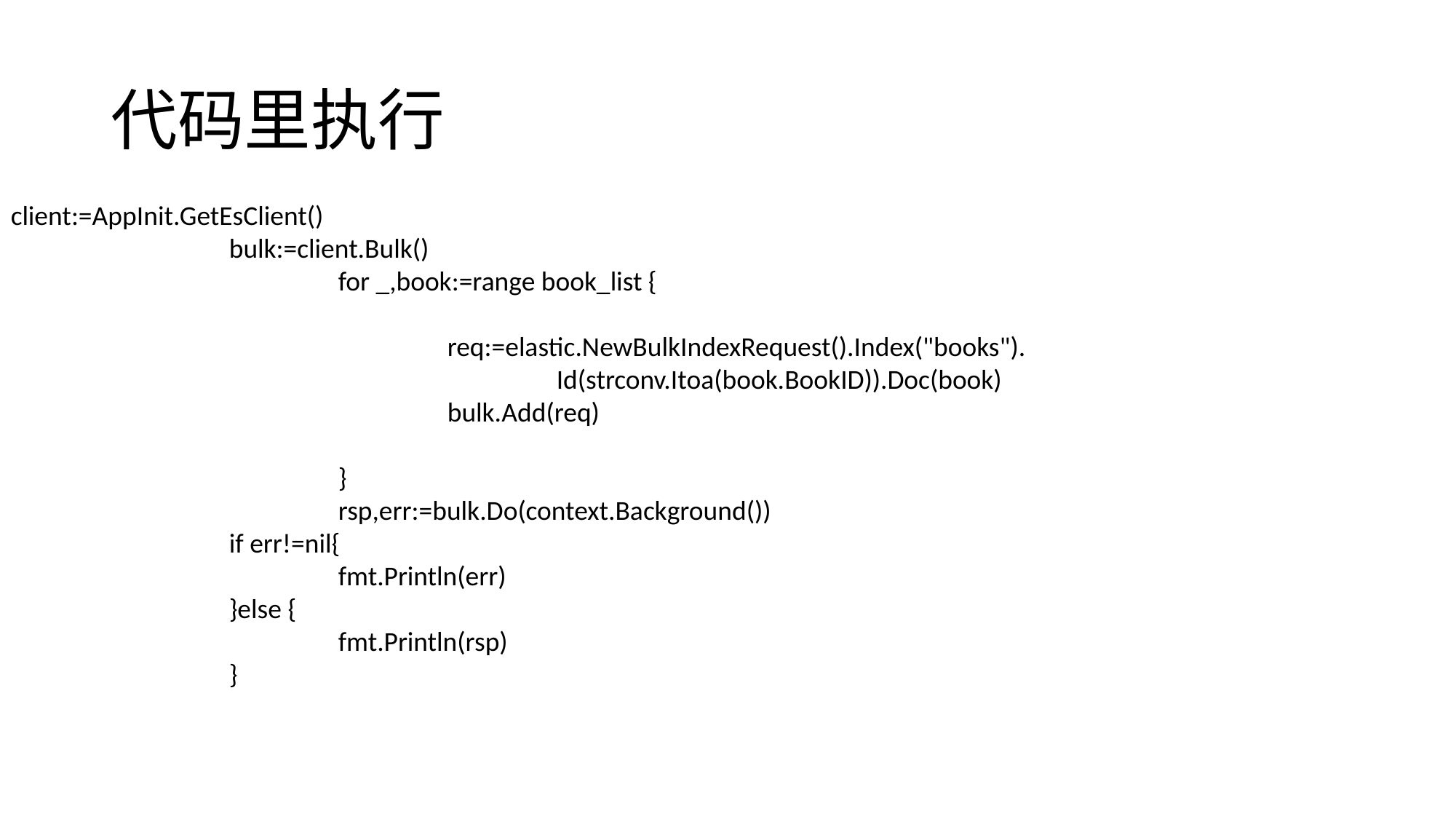

# 代码里执行
client:=AppInit.GetEsClient()
		bulk:=client.Bulk()
			for _,book:=range book_list {

				req:=elastic.NewBulkIndexRequest().Index("books").
					Id(strconv.Itoa(book.BookID)).Doc(book)
				bulk.Add(req)

			}
			rsp,err:=bulk.Do(context.Background())
		if err!=nil{
			fmt.Println(err)
		}else {
			fmt.Println(rsp)
		}